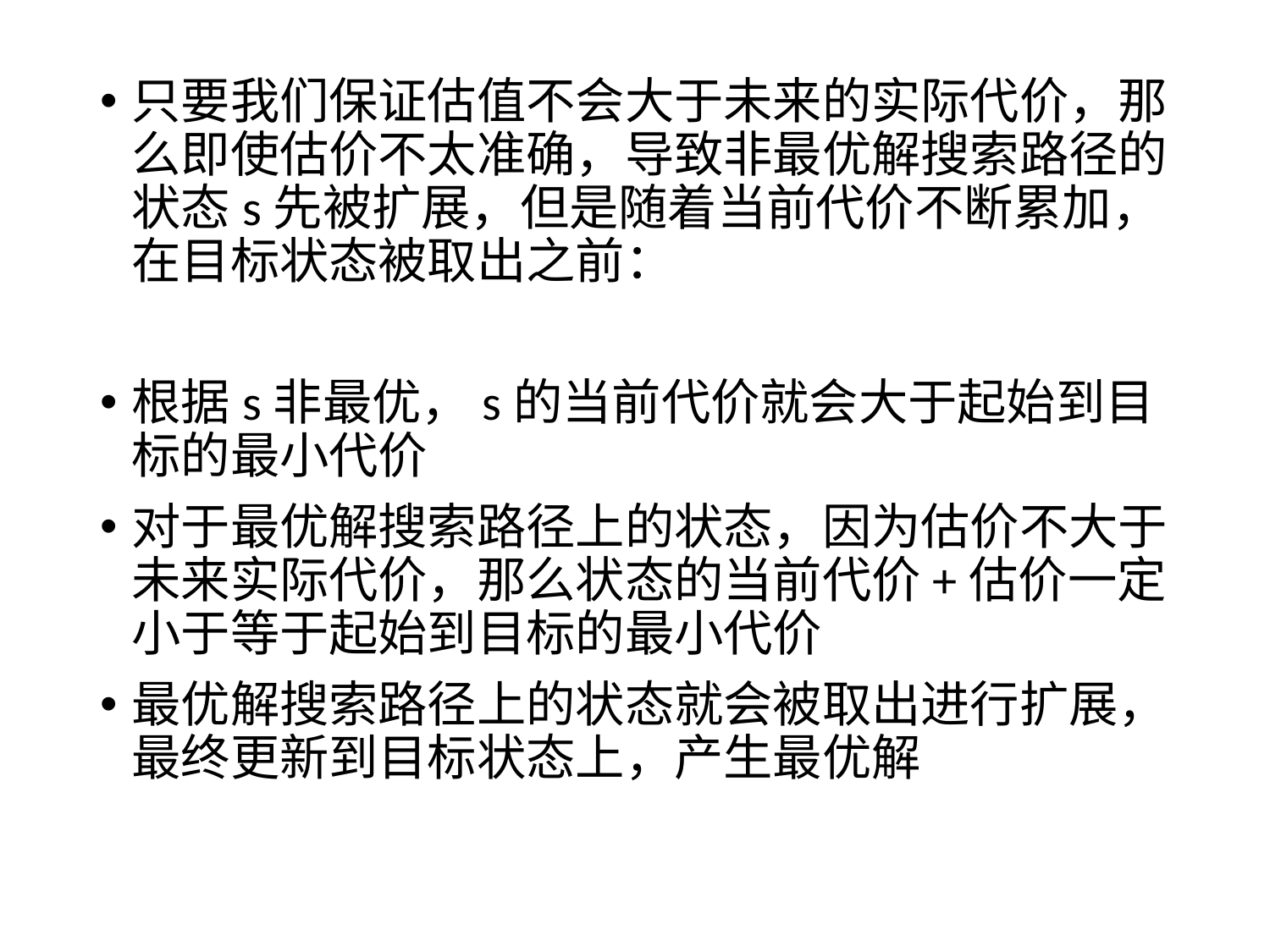

只要我们保证估值不会大于未来的实际代价，那么即使估价不太准确，导致非最优解搜索路径的状态s先被扩展，但是随着当前代价不断累加，在目标状态被取出之前：

根据s非最优，s的当前代价就会大于起始到目标的最小代价
对于最优解搜索路径上的状态，因为估价不大于未来实际代价，那么状态的当前代价+估价一定小于等于起始到目标的最小代价
最优解搜索路径上的状态就会被取出进行扩展，最终更新到目标状态上，产生最优解